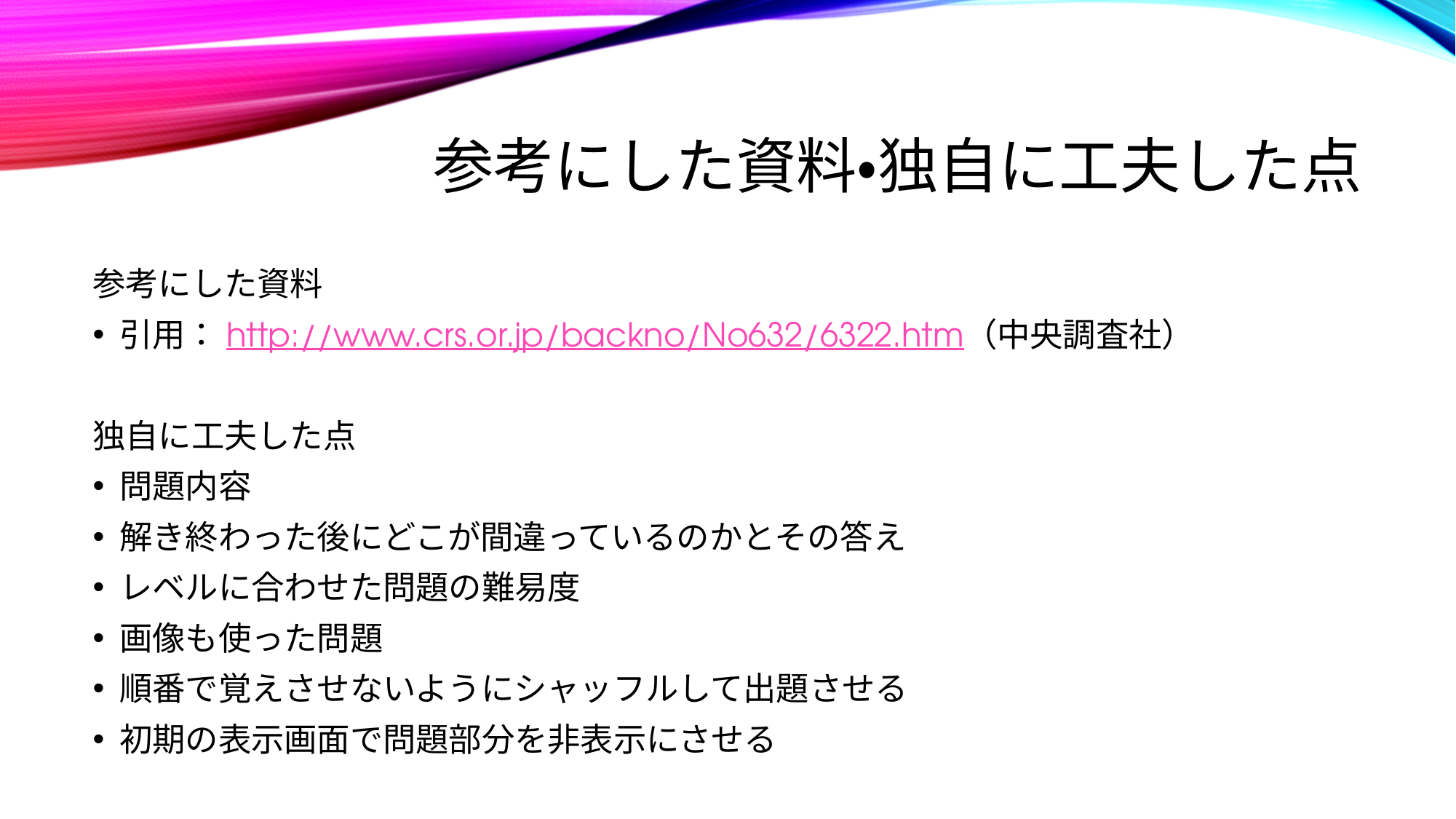

# 参考にした資料・独自に工夫した点
参考にした資料
引用：http://www.crs.or.jp/backno/No632/6322.htm（中央調査社）

独自に工夫した点
問題内容
解き終わった後にどこが間違っているのかとその答え
レベルに合わせた問題の難易度
画像も使った問題
順番で覚えさせないようにシャッフルして出題させる
初期の表示画面で問題部分を非表示にさせる